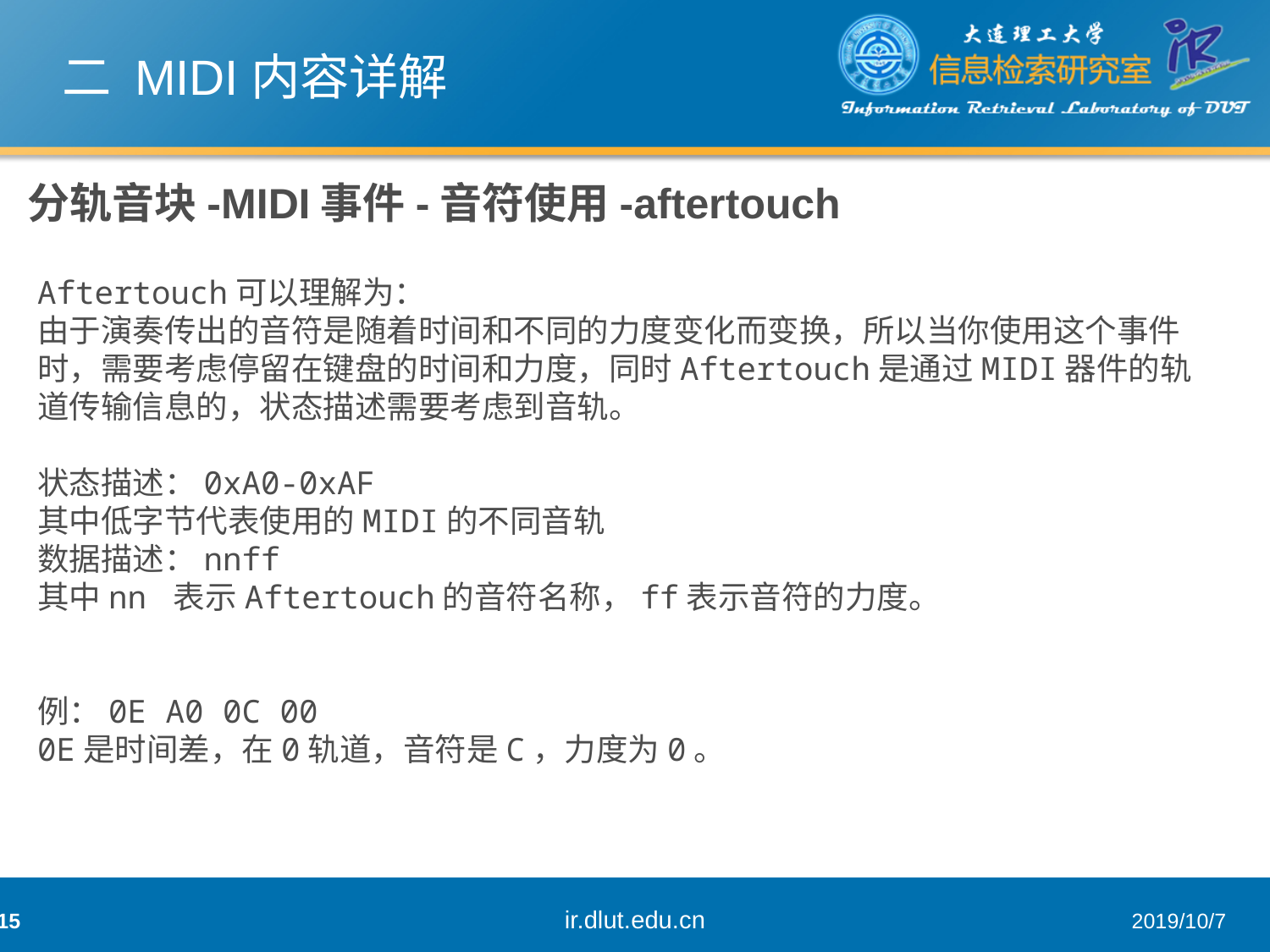

# 二 MIDI内容详解
分轨音块-MIDI事件-音符使用-aftertouch
Aftertouch可以理解为：
由于演奏传出的音符是随着时间和不同的力度变化而变换，所以当你使用这个事件时，需要考虑停留在键盘的时间和力度，同时Aftertouch是通过MIDI器件的轨道传输信息的，状态描述需要考虑到音轨。

状态描述：0xA0-0xAF
其中低字节代表使用的MIDI的不同音轨
数据描述：nnff
其中nn 表示Aftertouch的音符名称，ff表示音符的力度。

例：0E A0 0C 00
0E是时间差，在0轨道，音符是C，力度为0。